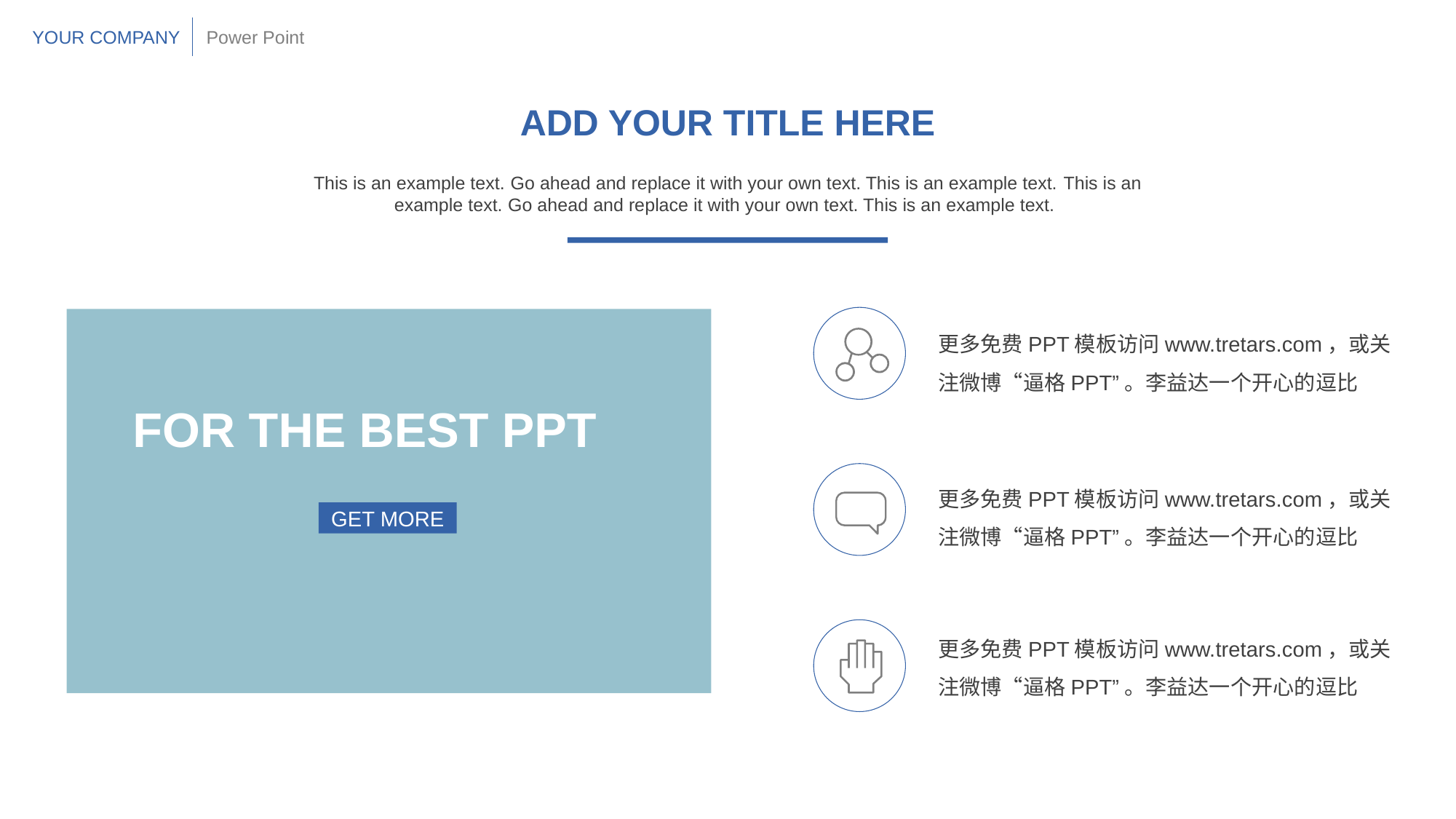

YOUR COMPANY
Power Point
ADD YOUR TITLE HERE
This is an example text. Go ahead and replace it with your own text. This is an example text. This is an example text. Go ahead and replace it with your own text. This is an example text.

更多免费PPT模板访问www.tretars.com，或关注微博“逼格PPT”。李益达一个开心的逗比

FOR THE BEST PPT

更多免费PPT模板访问www.tretars.com，或关注微博“逼格PPT”。李益达一个开心的逗比

GET MORE
更多免费PPT模板访问www.tretars.com，或关注微博“逼格PPT”。李益达一个开心的逗比